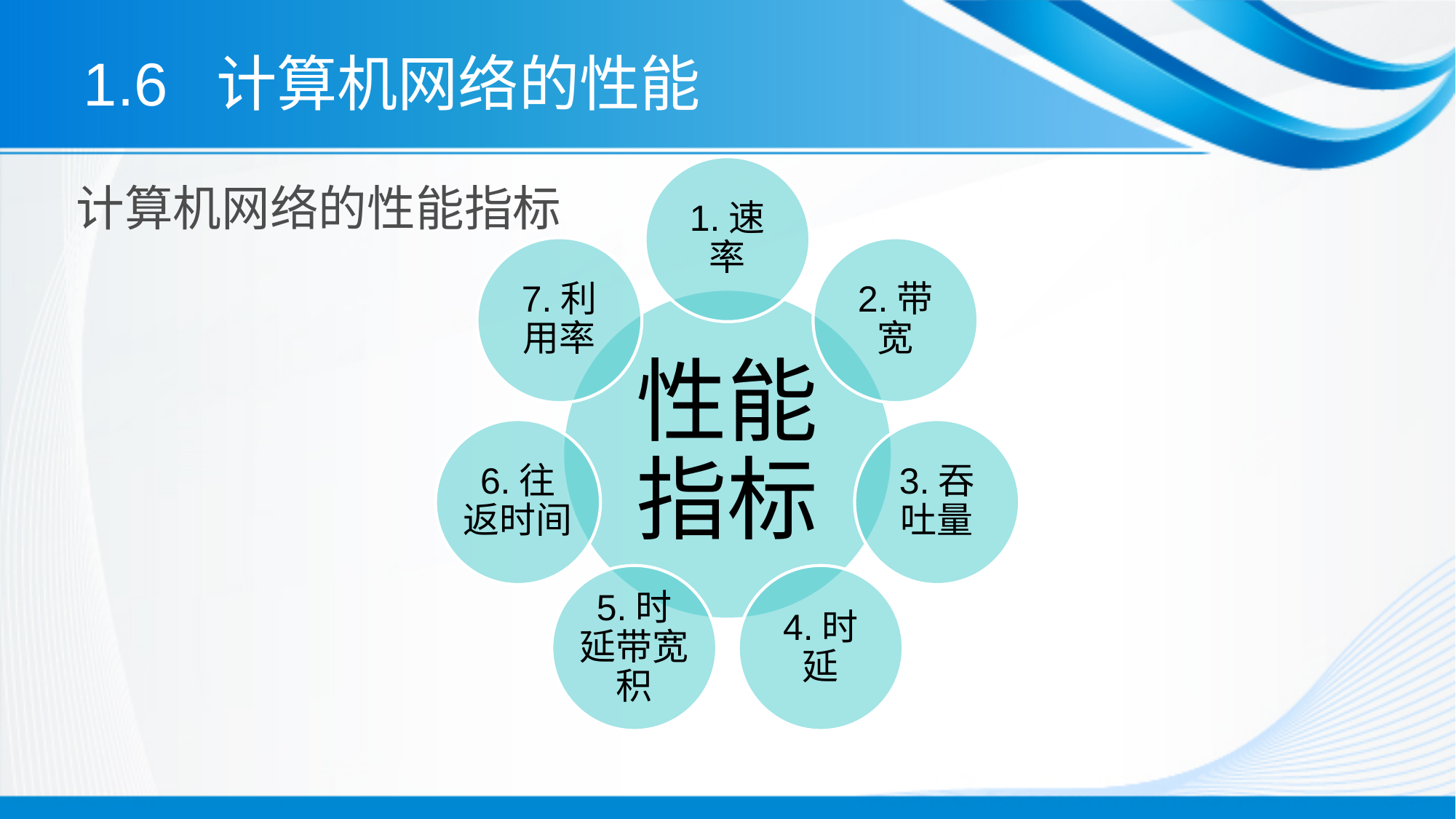

# 1.6  计算机网络的性能
 计算机网络的性能指标
性能指标
1.速率
2.带宽
3.吞吐量
4.时延
5.时延带宽积
6.往返时间
7.利用率